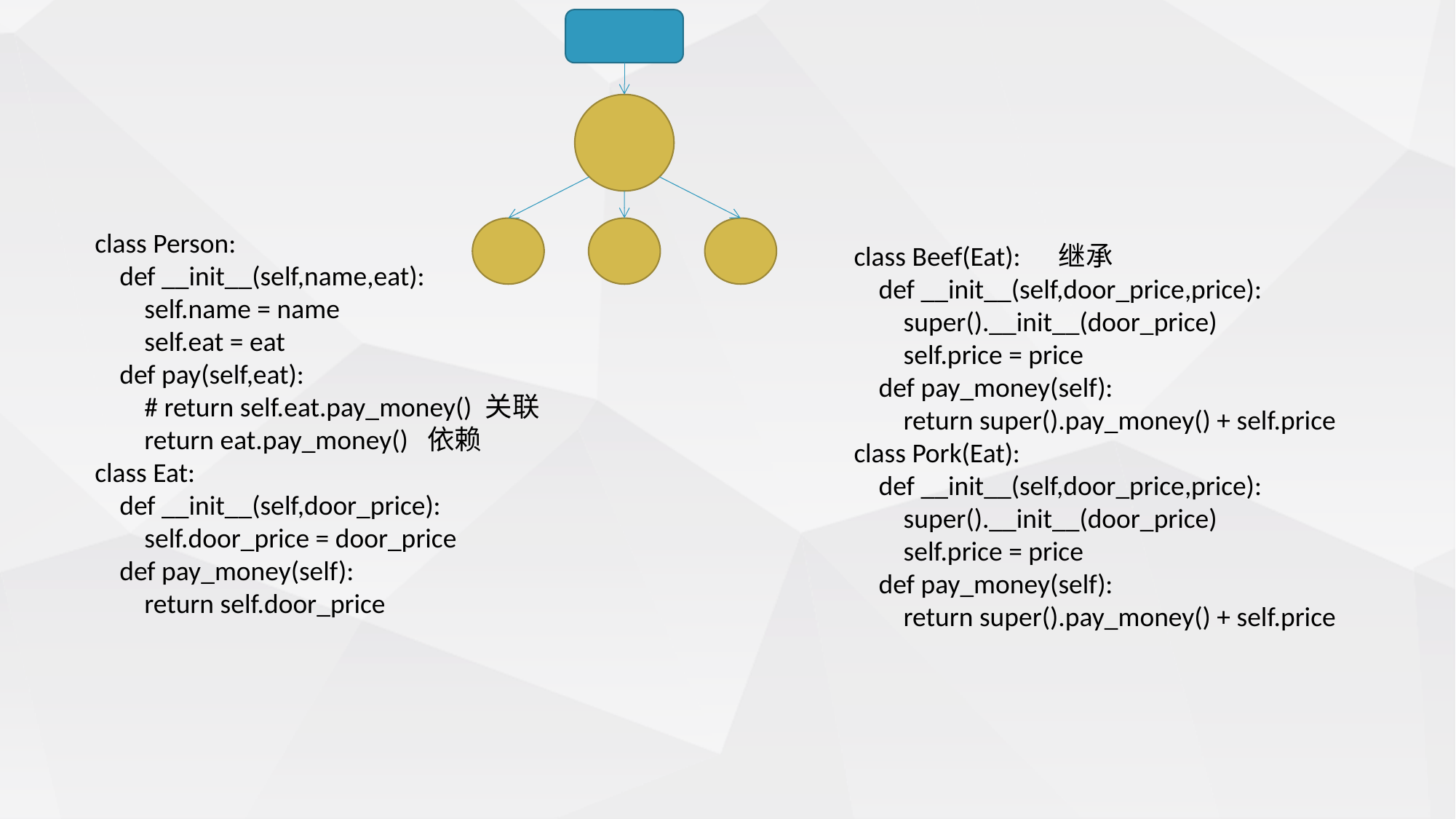

class Beef(Eat):     继承
    def __init__(self,door_price,price):
        super().__init__(door_price)
        self.price = price
    def pay_money(self):
        return super().pay_money() + self.price
class Pork(Eat):
    def __init__(self,door_price,price):
        super().__init__(door_price)
        self.price = price
    def pay_money(self):
        return super().pay_money() + self.price
class Person:
    def __init__(self,name,eat):
        self.name = name
        self.eat = eat
    def pay(self,eat):
        # return self.eat.pay_money() 关联
        return eat.pay_money()  依赖
class Eat:
    def __init__(self,door_price):
        self.door_price = door_price
    def pay_money(self):
        return self.door_price